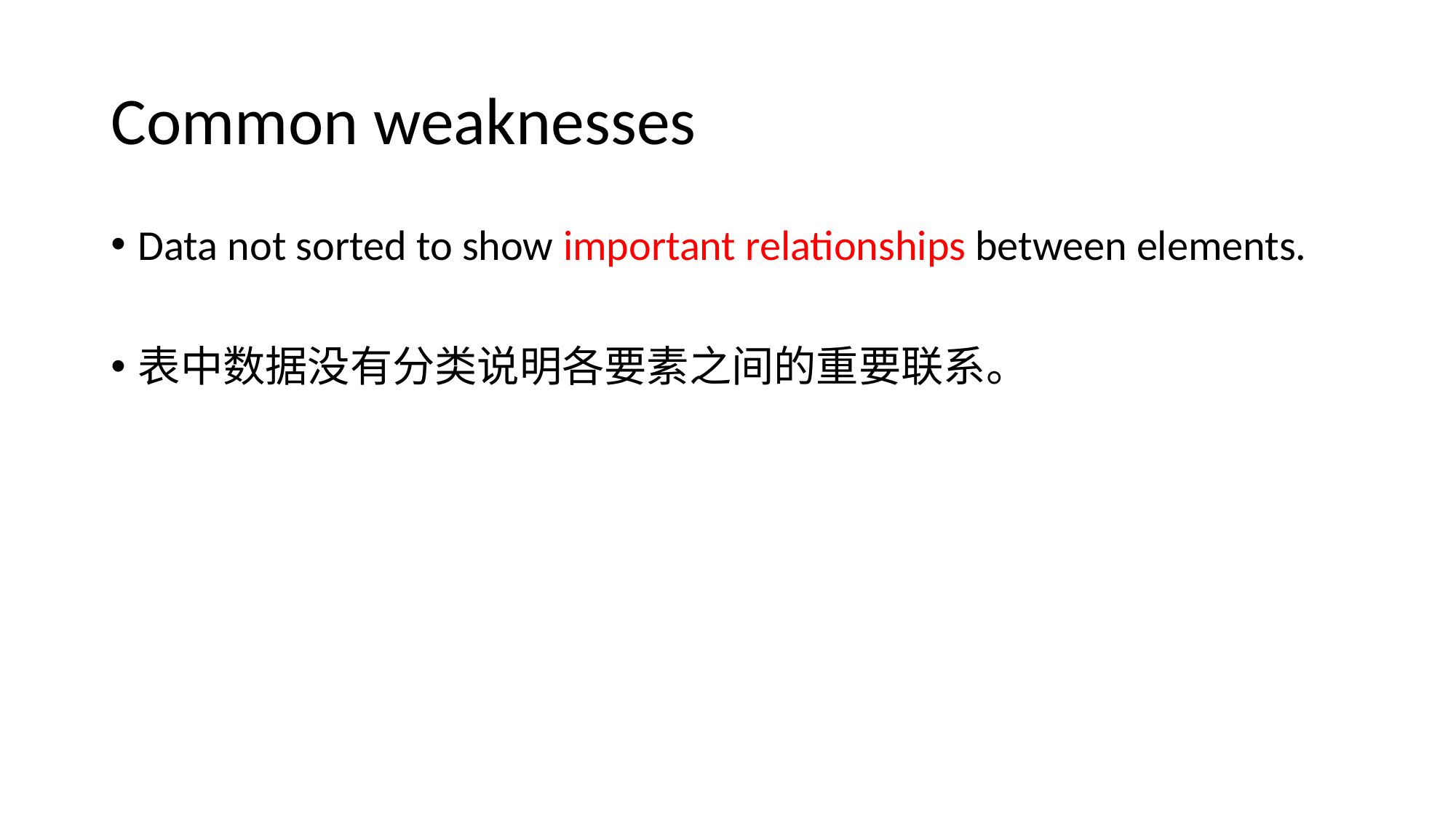

# Common weaknesses
Data not sorted to show important relationships between elements.

表中数据没有分类说明各要素之间的重要联系。